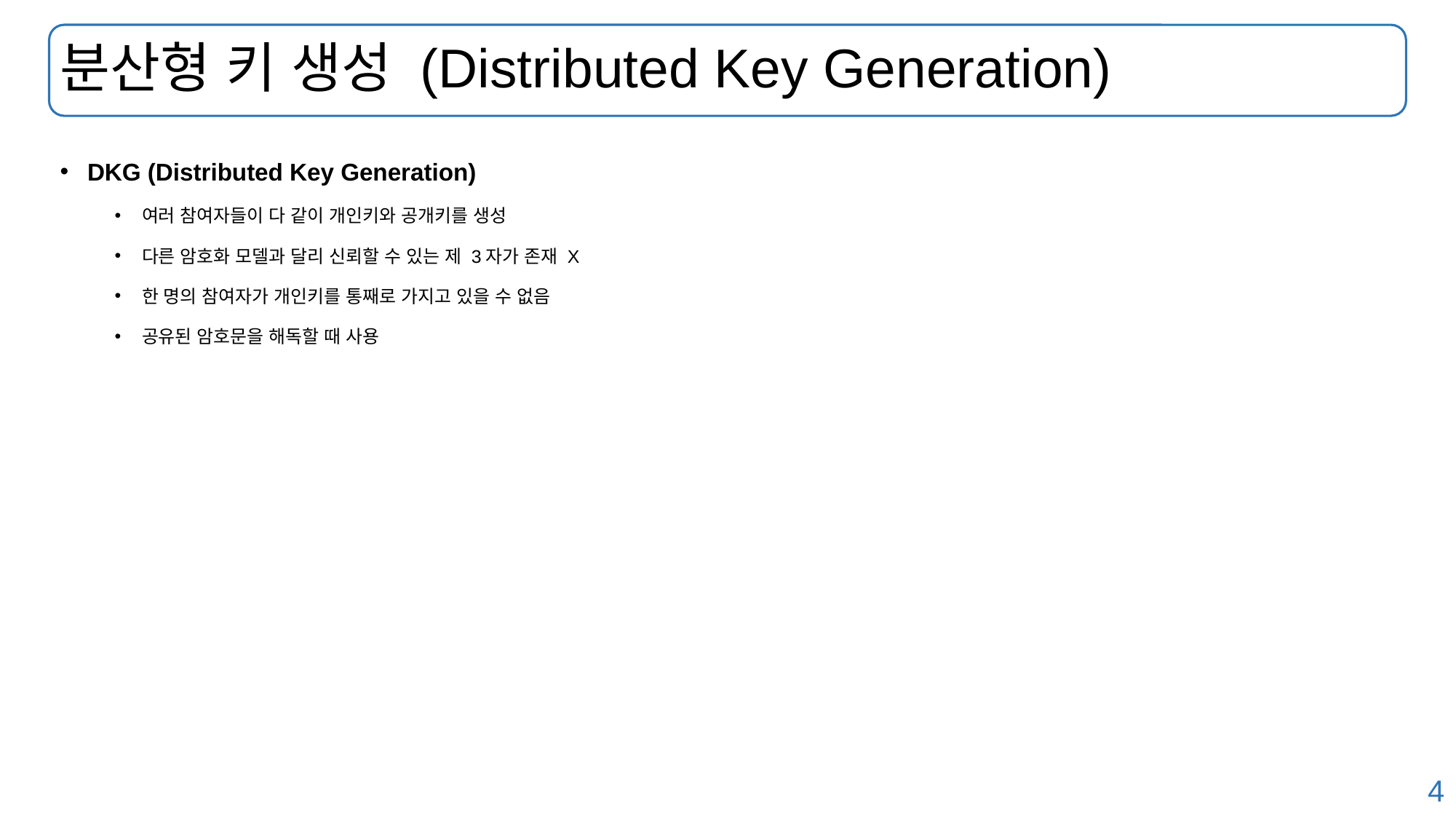

# 분산형 키 생성 (Distributed Key Generation)
DKG (Distributed Key Generation)
여러 참여자들이 다 같이 개인키와 공개키를 생성
다른 암호화 모델과 달리 신뢰할 수 있는 제 3자가 존재 X
한 명의 참여자가 개인키를 통째로 가지고 있을 수 없음
공유된 암호문을 해독할 때 사용